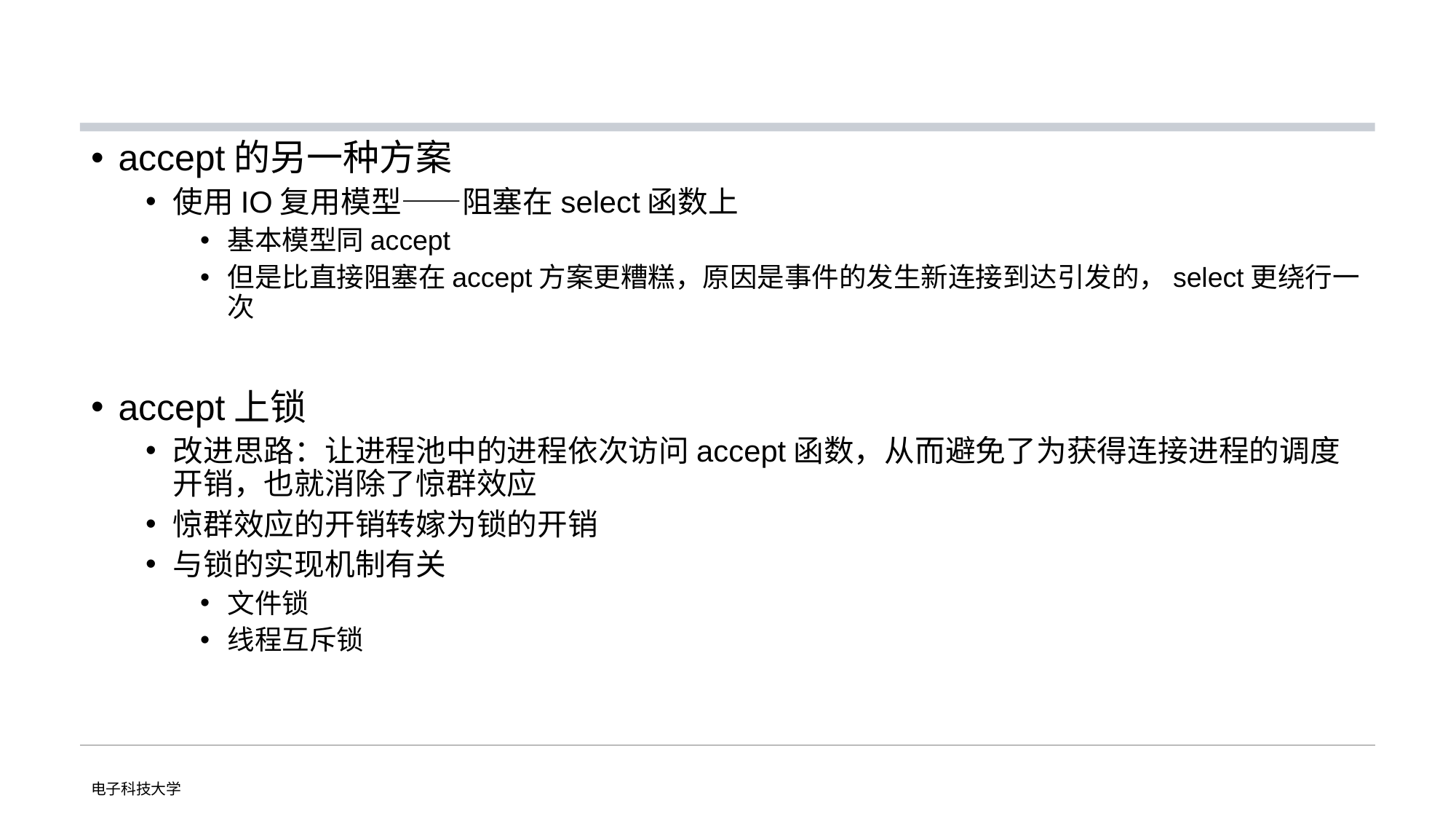

#
accept的另一种方案
使用IO复用模型——阻塞在select函数上
基本模型同accept
但是比直接阻塞在accept方案更糟糕，原因是事件的发生新连接到达引发的，select更绕行一次

accept上锁
改进思路：让进程池中的进程依次访问accept函数，从而避免了为获得连接进程的调度开销，也就消除了惊群效应
惊群效应的开销转嫁为锁的开销
与锁的实现机制有关
文件锁
线程互斥锁

电子科技大学